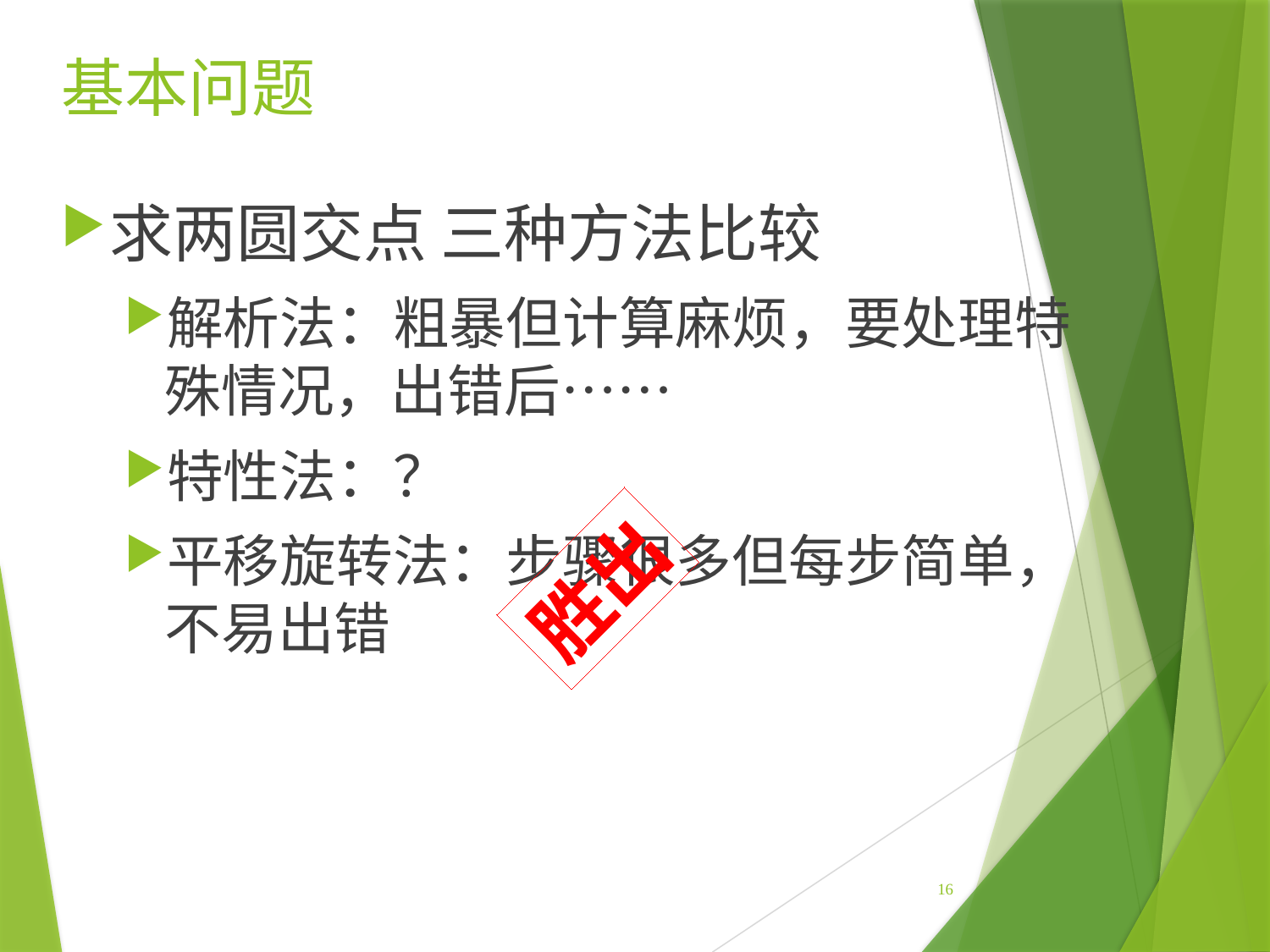

# 基本问题
求两圆交点 三种方法比较
解析法：粗暴但计算麻烦，要处理特殊情况，出错后……
特性法：？
平移旋转法：步骤很多但每步简单，不易出错
胜出
16